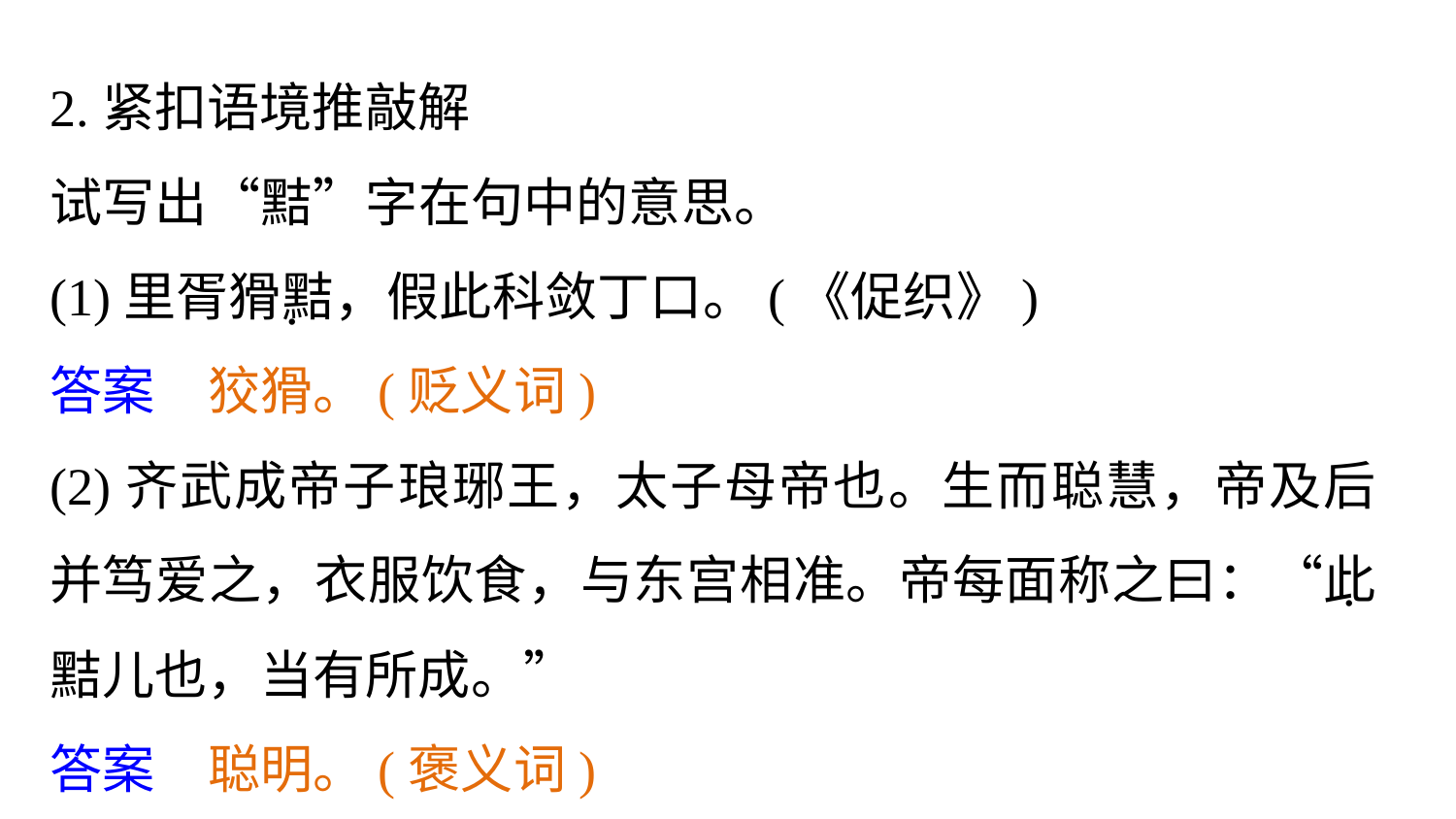

2.紧扣语境推敲解
试写出“黠”字在句中的意思。
(1)里胥猾黠，假此科敛丁口。(《促织》)
答案　狡猾。(贬义词)
(2)齐武成帝子琅琊王，太子母帝也。生而聪慧，帝及后并笃爱之，衣服饮食，与东宫相准。帝每面称之曰：“此黠儿也，当有所成。”
答案　聪明。(褒义词)
.
.